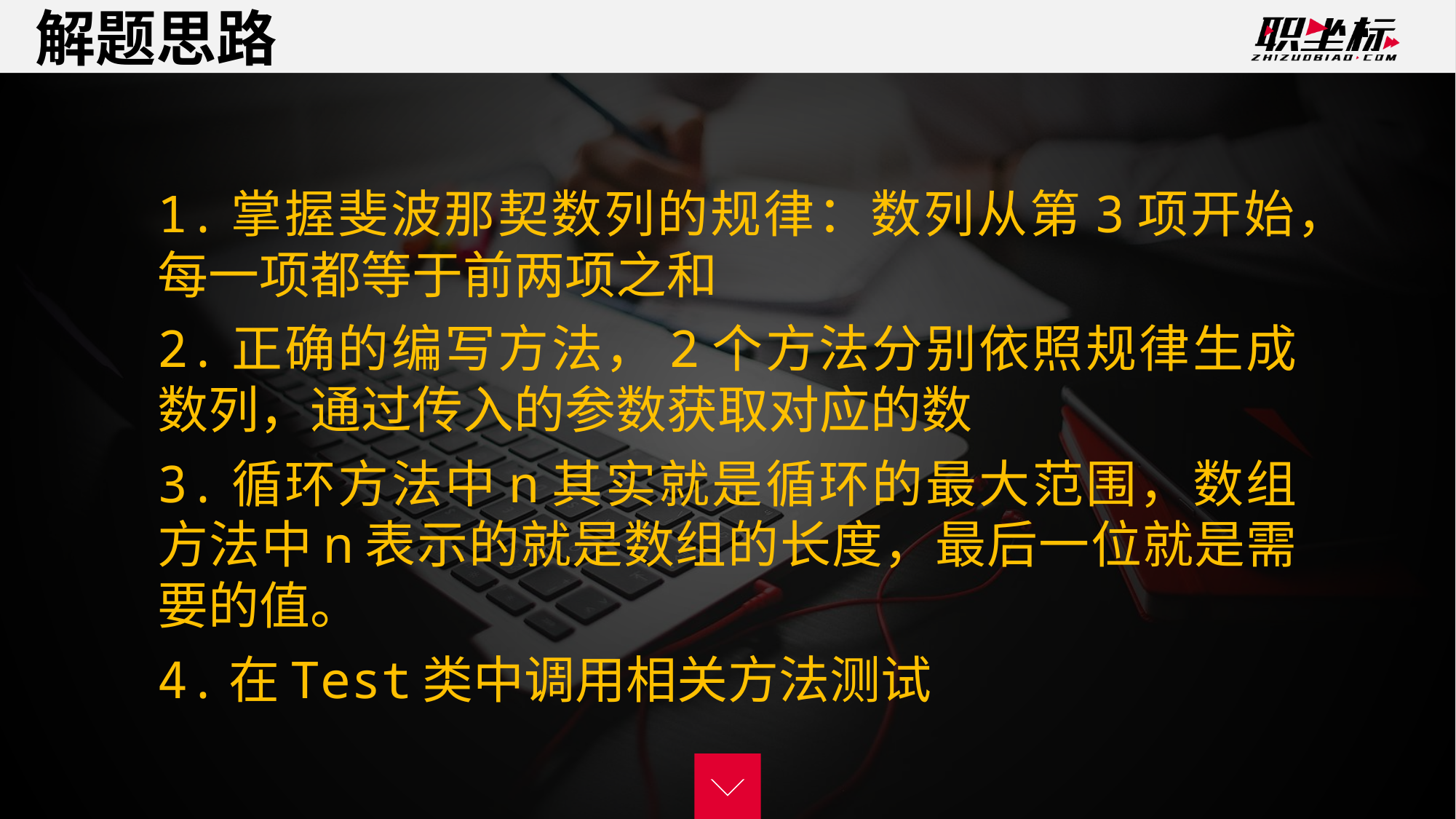

解题思路

1.掌握斐波那契数列的规律：数列从第3项开始，每一项都等于前两项之和
2.正确的编写方法，2个方法分别依照规律生成数列，通过传入的参数获取对应的数
3.循环方法中n其实就是循环的最大范围，数组方法中n表示的就是数组的长度，最后一位就是需要的值。
4.在Test类中调用相关方法测试